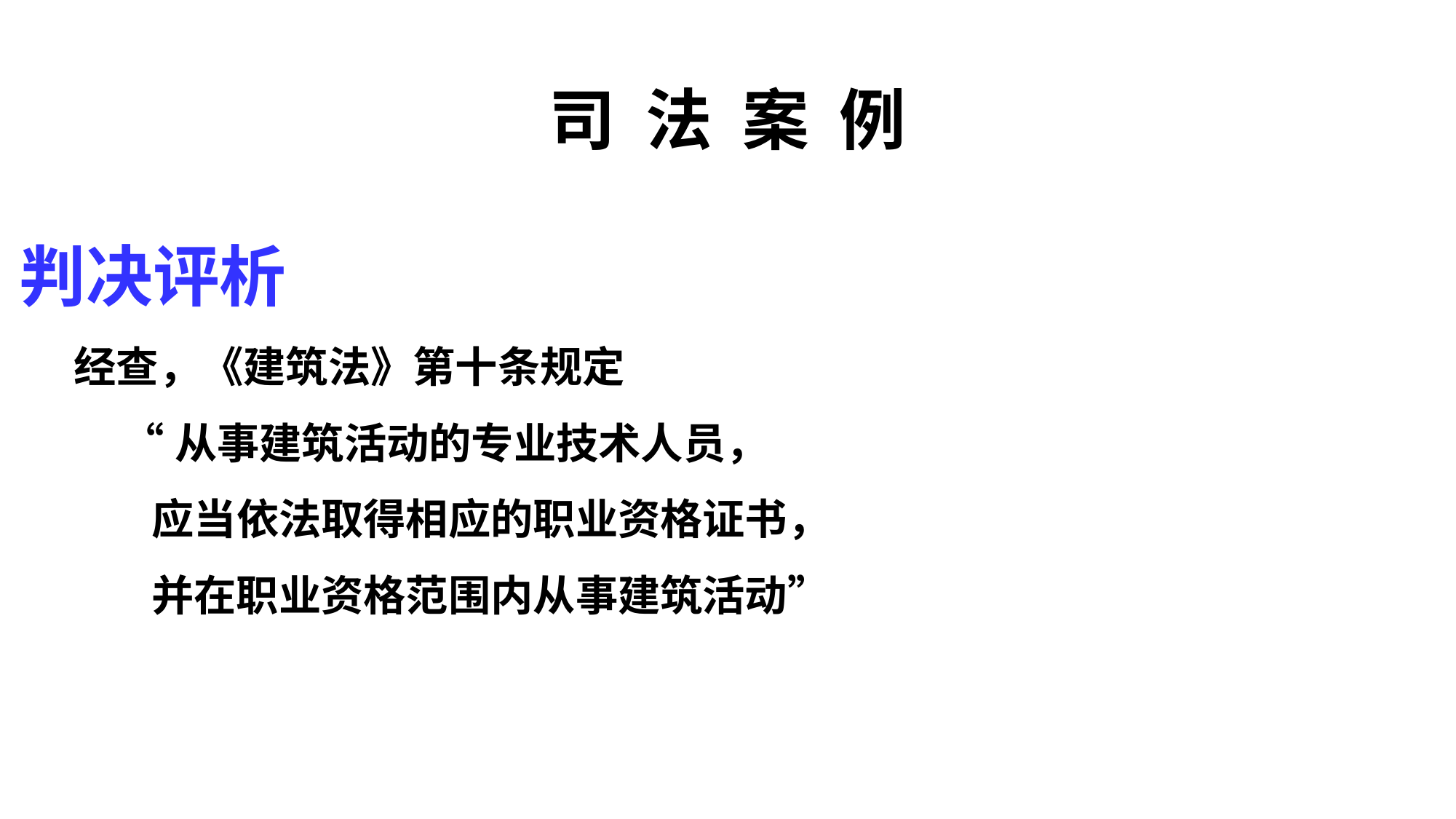

# 司  法  案  例
判决评析
经查，《建筑法》第十条规定
     “从事建筑活动的专业技术人员，
       应当依法取得相应的职业资格证书，
       并在职业资格范围内从事建筑活动”